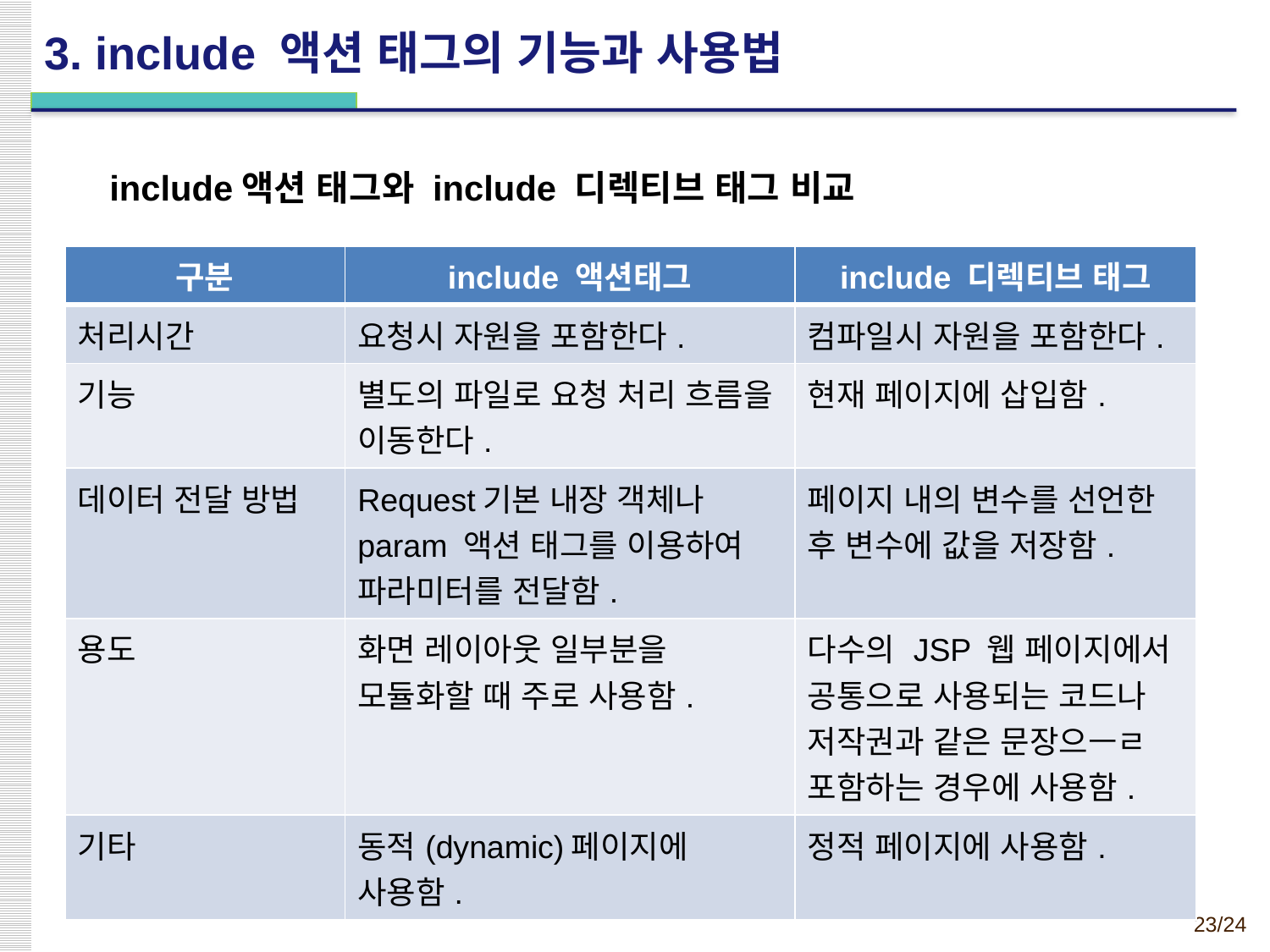

# 3. include 액션 태그의 기능과 사용법
include액션 태그와 include 디렉티브 태그 비교
| 구분 | include 액션태그 | include 디렉티브 태그 |
| --- | --- | --- |
| 처리시간 | 요청시 자원을 포함한다. | 컴파일시 자원을 포함한다. |
| 기능 | 별도의 파일로 요청 처리 흐름을 이동한다. | 현재 페이지에 삽입함. |
| 데이터 전달 방법 | Request기본 내장 객체나param 액션 태그를 이용하여 파라미터를 전달함. | 페이지 내의 변수를 선언한 후 변수에 값을 저장함. |
| 용도 | 화면 레이아웃 일부분을 모듈화할 때 주로 사용함. | 다수의 JSP 웹 페이지에서 공통으로 사용되는 코드나 저작권과 같은 문장으ㅡㄹ 포함하는 경우에 사용함. |
| 기타 | 동적(dynamic)페이지에 사용함. | 정적 페이지에 사용함. |